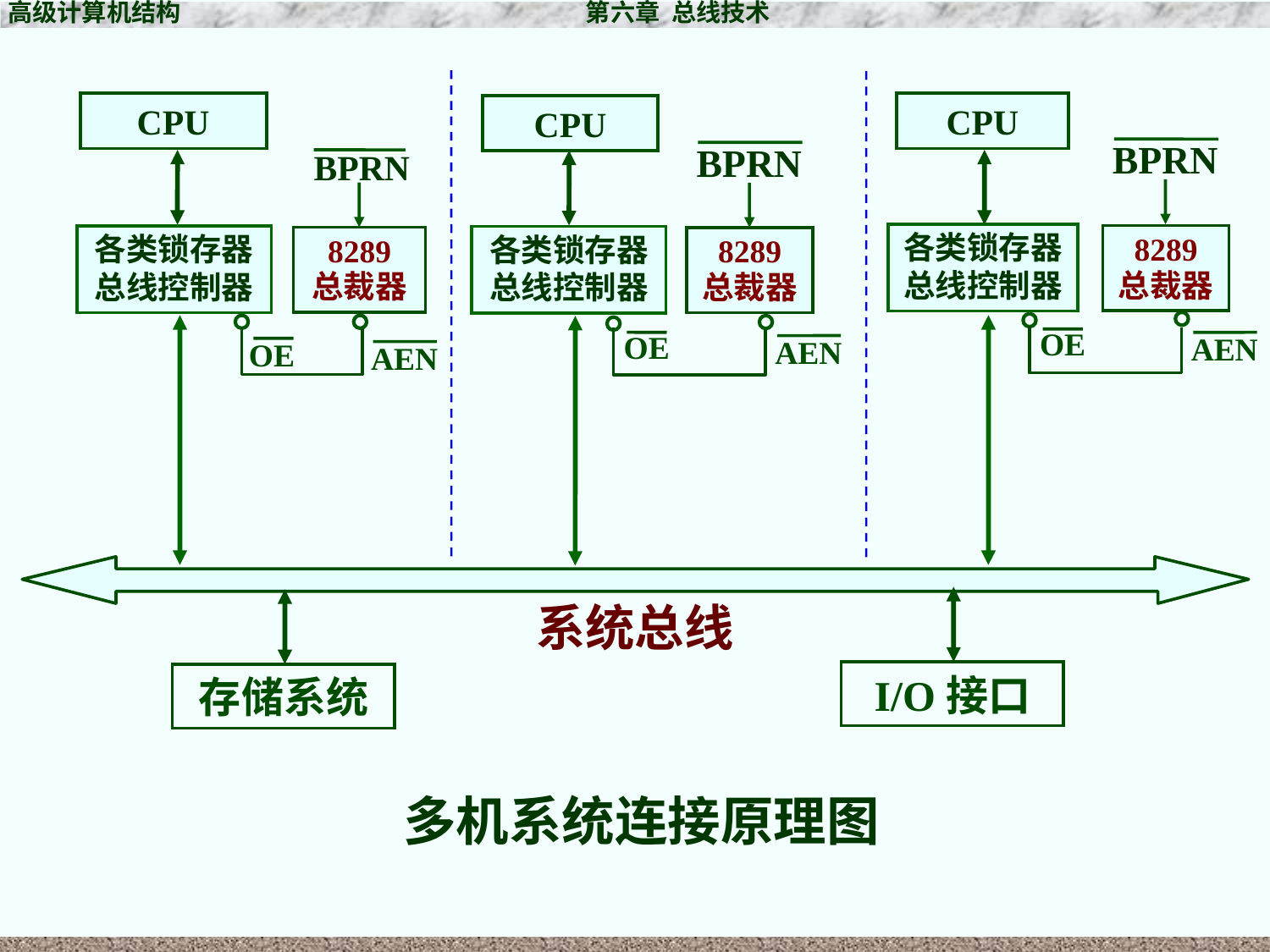

高级计算机结构                                                                       第六章  总线技术

CPU
CPU
CPU
BPRN

BPRN

BPRN

各类锁存器
总线控制器
8289
总裁器
各类锁存器
总线控制器
各类锁存器
总线控制器
8289
总裁器
8289
总裁器

OE

OE

AEN

OE
AEN

AEN

系统总线

I/O接口
存储系统
多机系统连接原理图